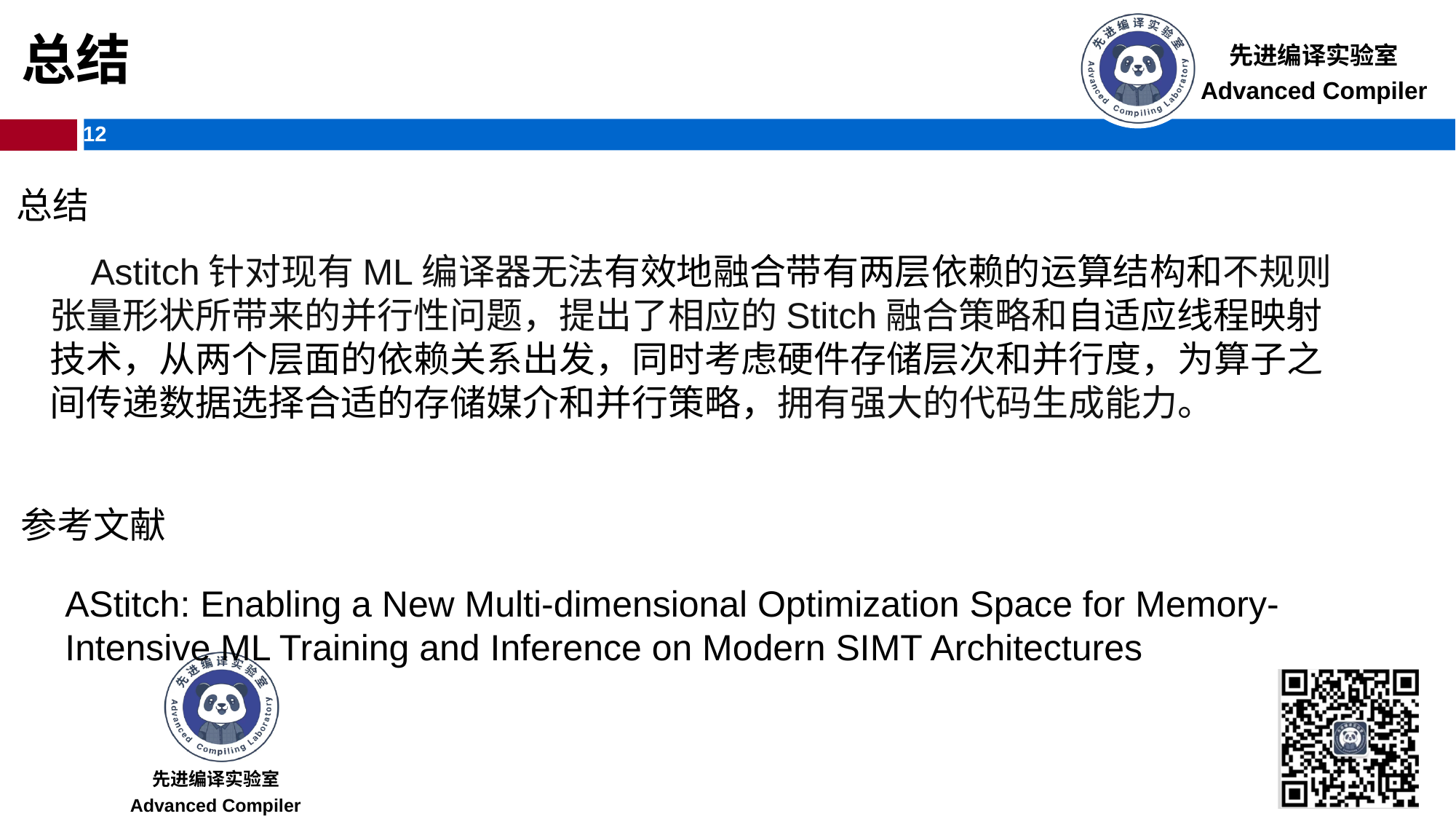

# 总结
总结
    Astitch针对现有ML编译器无法有效地融合带有两层依赖的运算结构和不规则张量形状所带来的并行性问题，提出了相应的Stitch融合策略和自适应线程映射技术，从两个层面的依赖关系出发，同时考虑硬件存储层次和并行度，为算子之间传递数据选择合适的存储媒介和并行策略，拥有强大的代码生成能力。
参考文献
AStitch: Enabling a New Multi-dimensional Optimization Space for Memory-Intensive ML Training and Inference on Modern SIMT Architectures